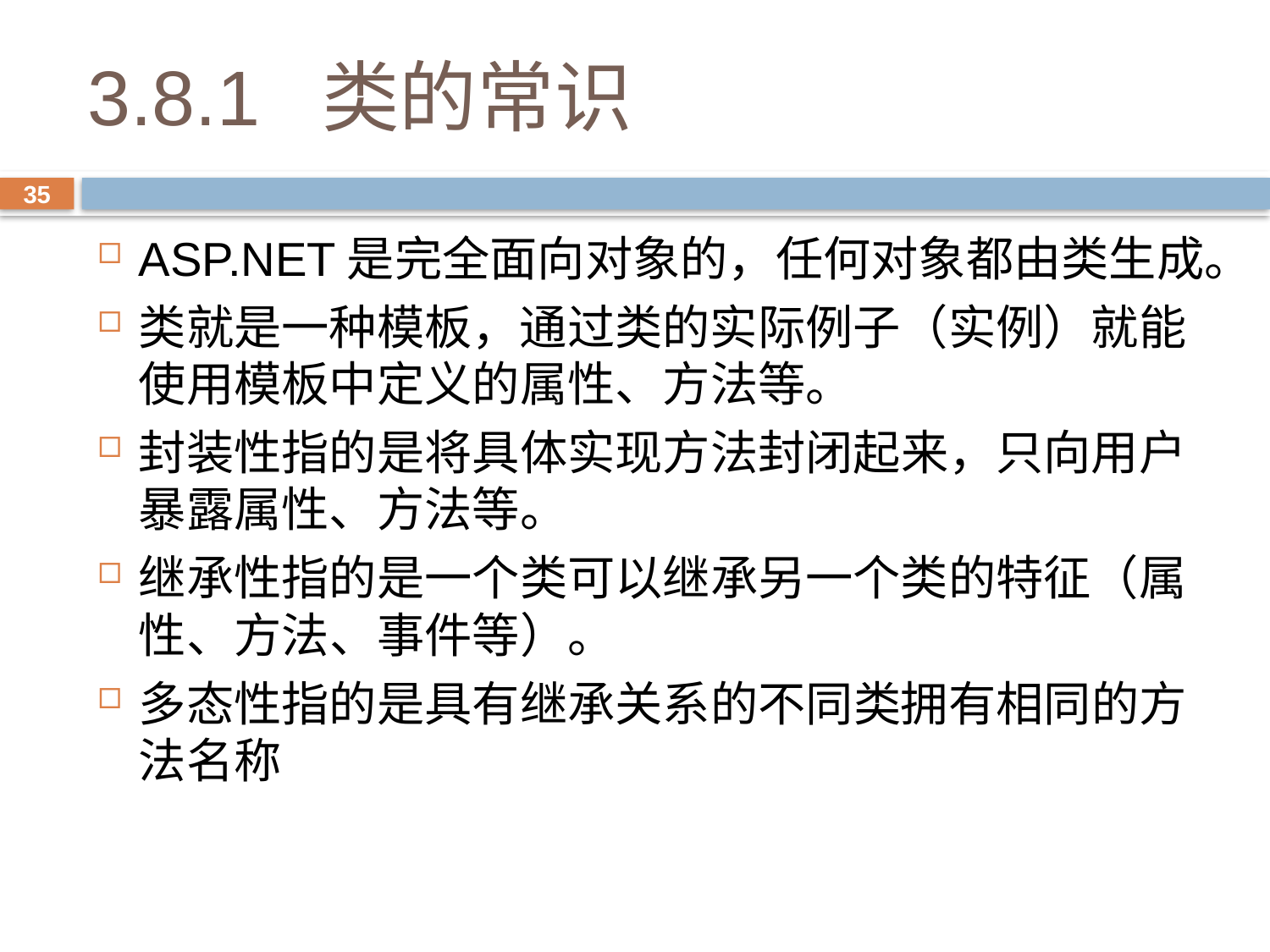

# 3.8.1  类的常识
35
ASP.NET是完全面向对象的，任何对象都由类生成。
类就是一种模板，通过类的实际例子（实例）就能使用模板中定义的属性、方法等。
封装性指的是将具体实现方法封闭起来，只向用户暴露属性、方法等。
继承性指的是一个类可以继承另一个类的特征（属性、方法、事件等）。
多态性指的是具有继承关系的不同类拥有相同的方法名称